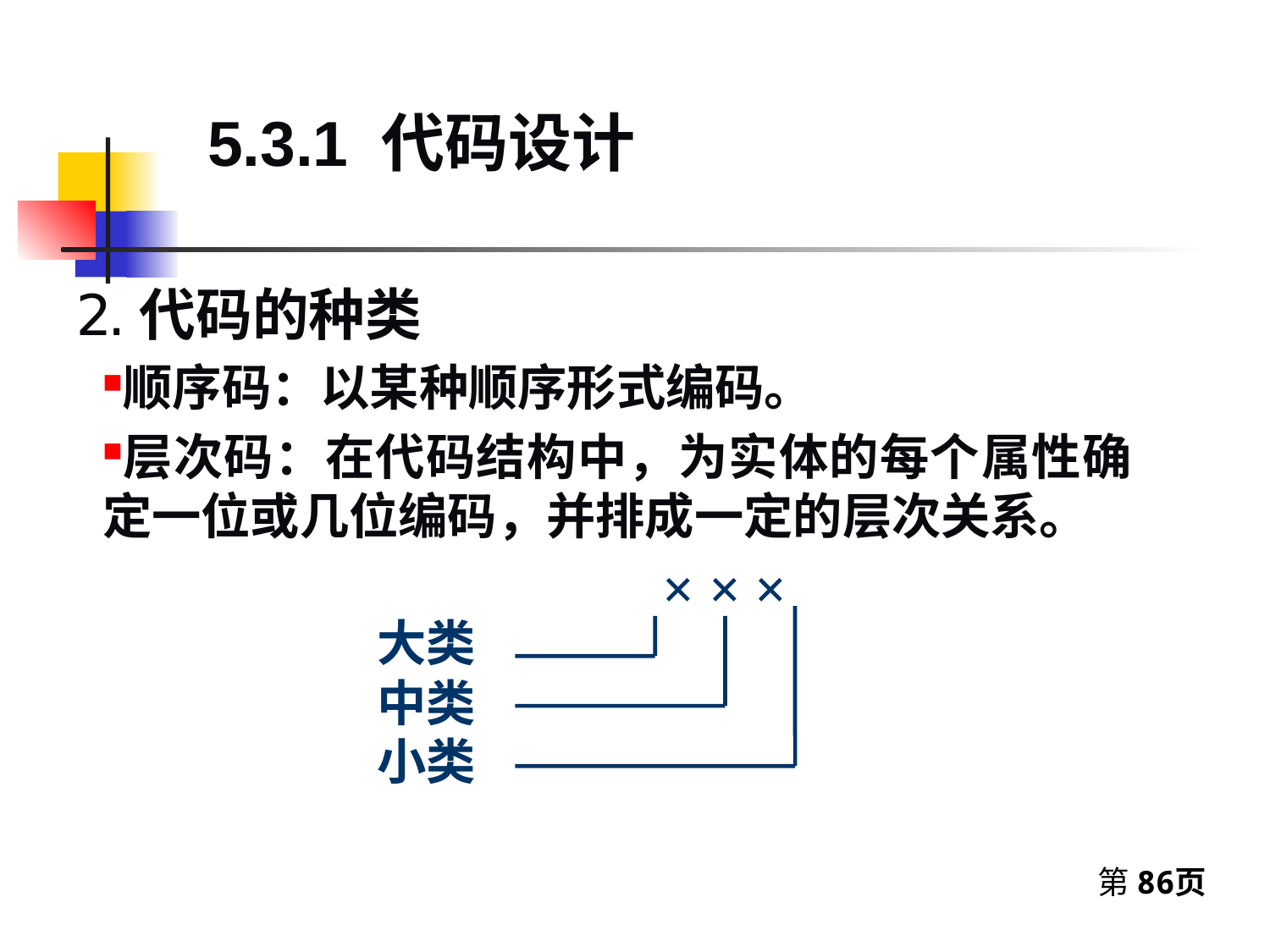

5.3.1 代码设计
2.代码的种类
顺序码：以某种顺序形式编码。
层次码：在代码结构中，为实体的每个属性确定一位或几位编码，并排成一定的层次关系。

× × ×
大类

中类

小类